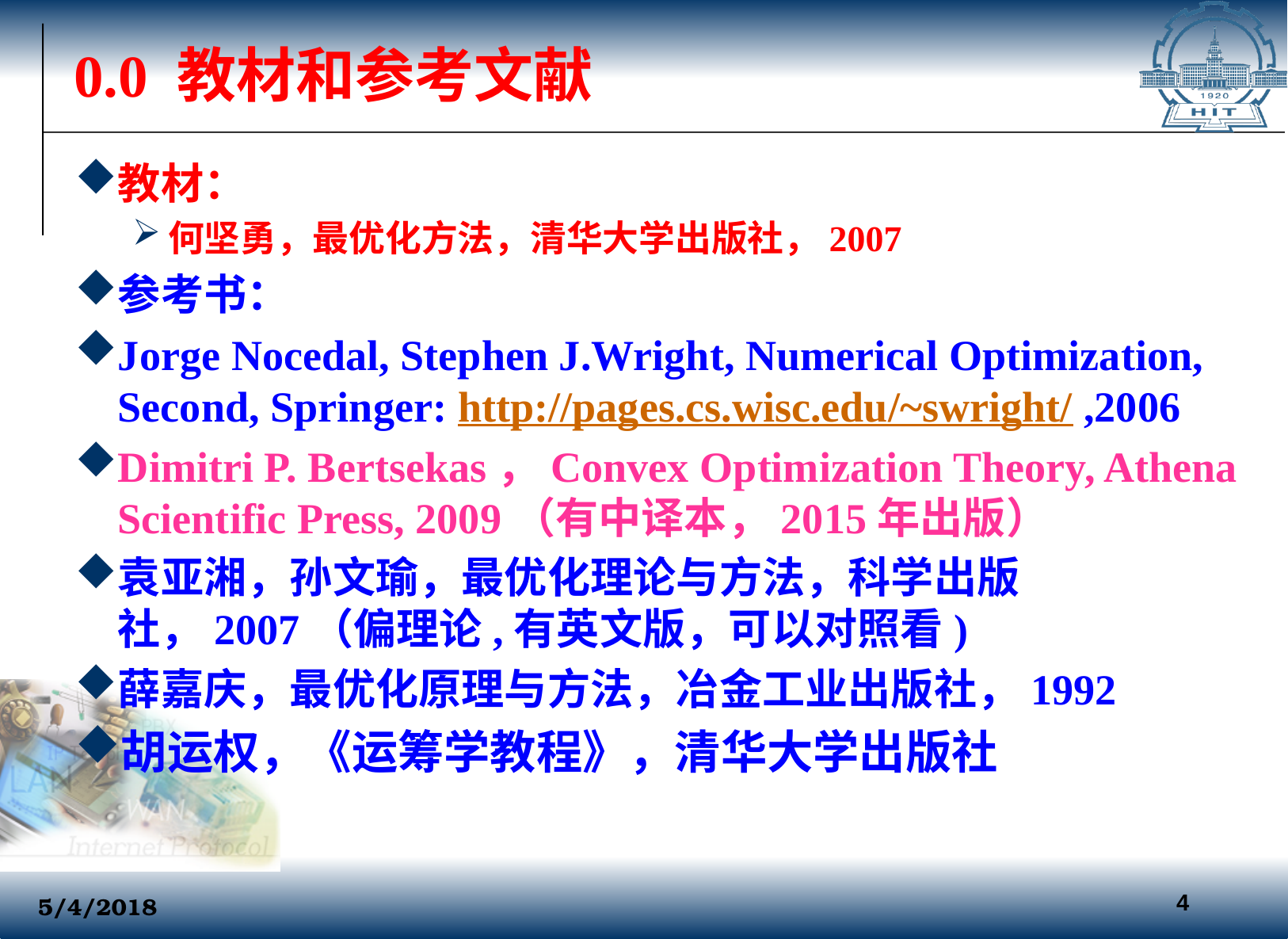

0.0 教材和参考文献
教材：
何坚勇，最优化方法，清华大学出版社，2007
参考书：
Jorge Nocedal, Stephen J.Wright, Numerical Optimization, Second, Springer: http://pages.cs.wisc.edu/~swright/ ,2006
Dimitri P. Bertsekas，Convex Optimization Theory, Athena Scientific Press, 2009（有中译本，2015年出版）
袁亚湘，孙文瑜，最优化理论与方法，科学出版社，2007（偏理论,有英文版，可以对照看)
薛嘉庆，最优化原理与方法，冶金工业出版社，1992
胡运权，《运筹学教程》，清华大学出版社